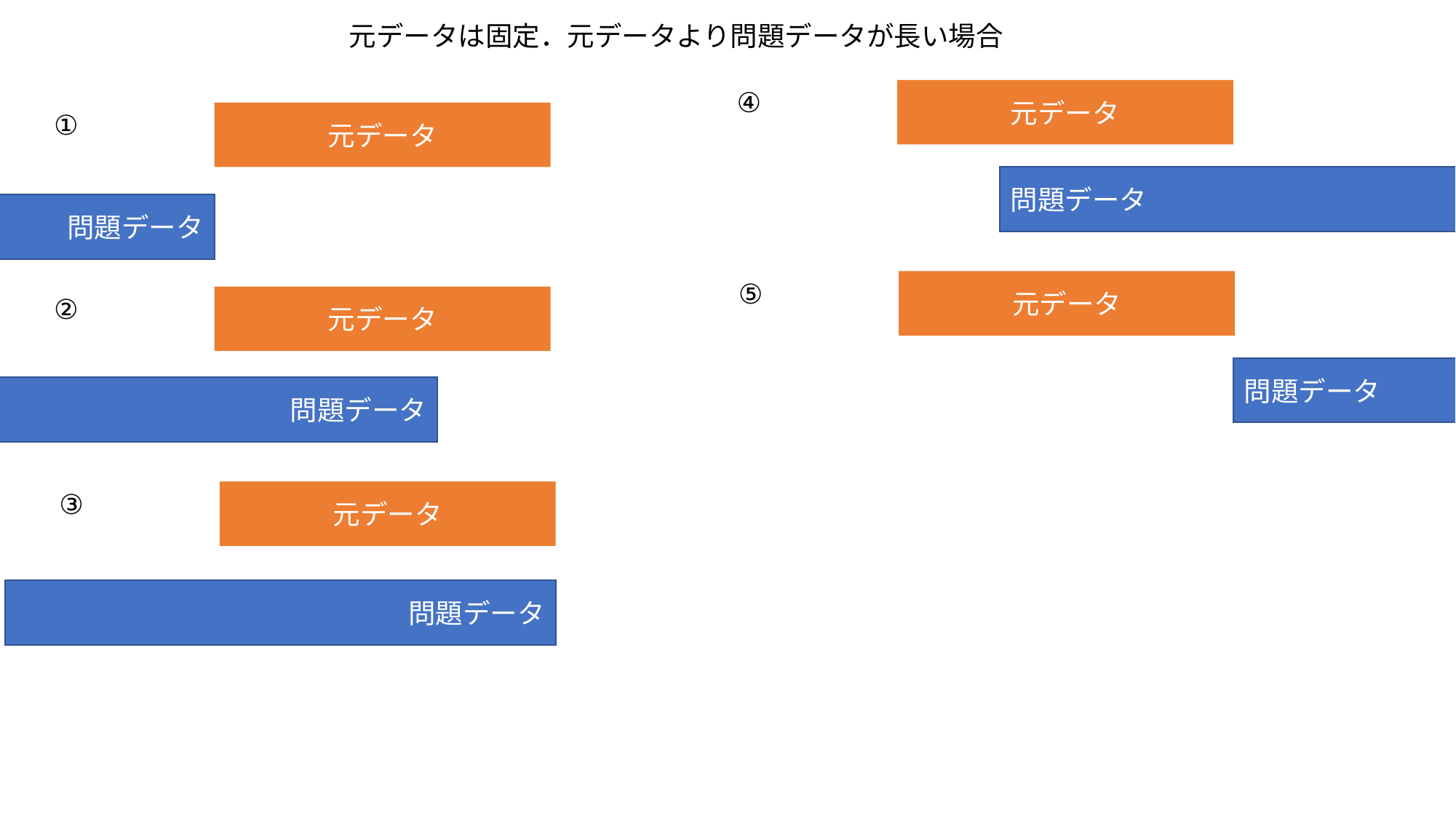

元データは固定．元データより問題データが長い場合
④
元データ
①
元データ
問題データ
問題データ
⑤
元データ
②
元データ
問題データ
問題データ
③
元データ
問題データ